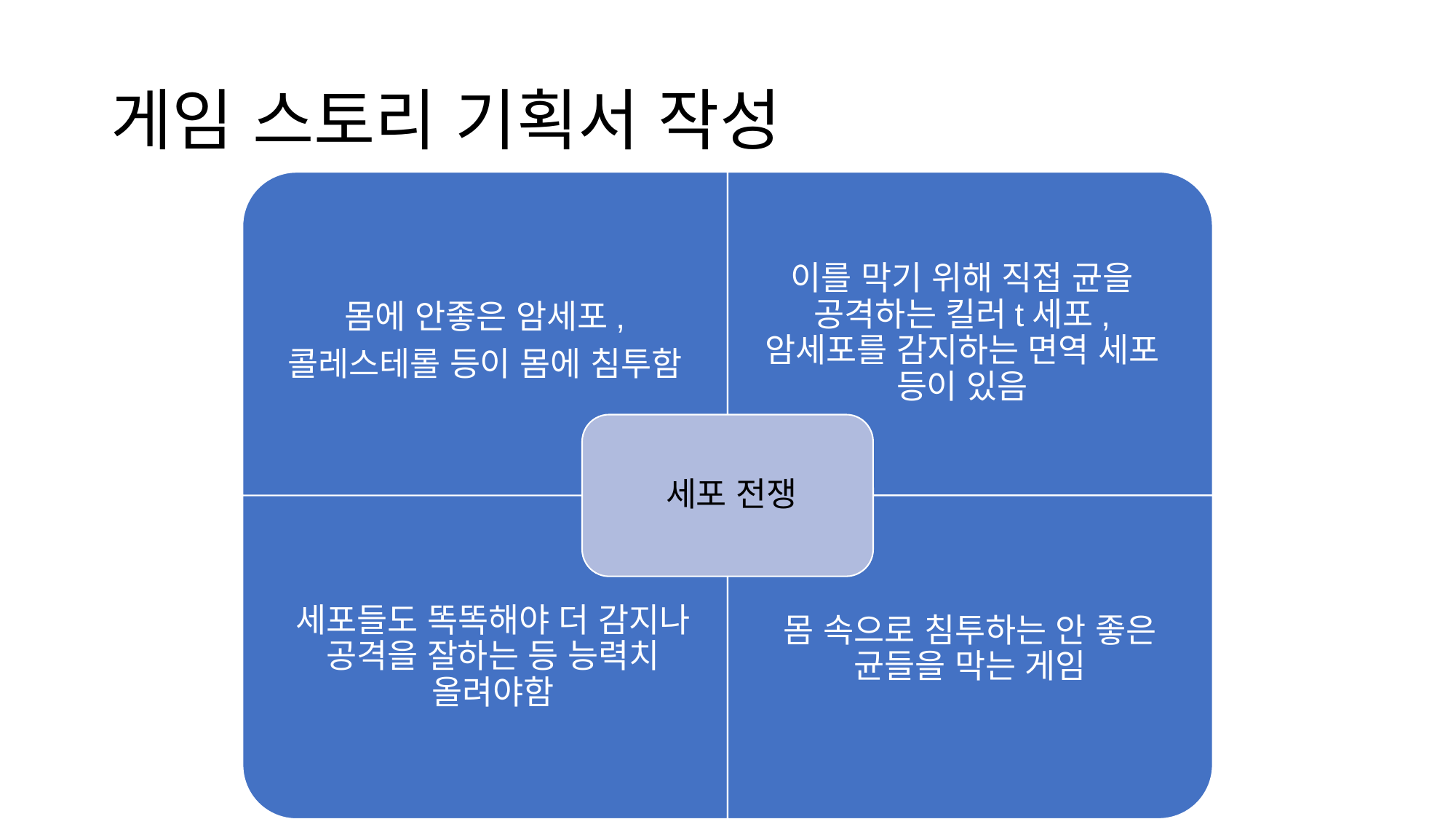

# 게임 스토리 기획서 작성
몸에 안좋은 암세포,
콜레스테롤 등이 몸에 침투함
이를 막기 위해 직접 균을 공격하는 킬러t세포, 암세포를 감지하는 면역 세포 등이 있음
세포들도 똑똑해야 더 감지나 공격을 잘하는 등 능력치 올려야함
몸 속으로 침투하는 안 좋은 균들을 막는 게임
세포 전쟁